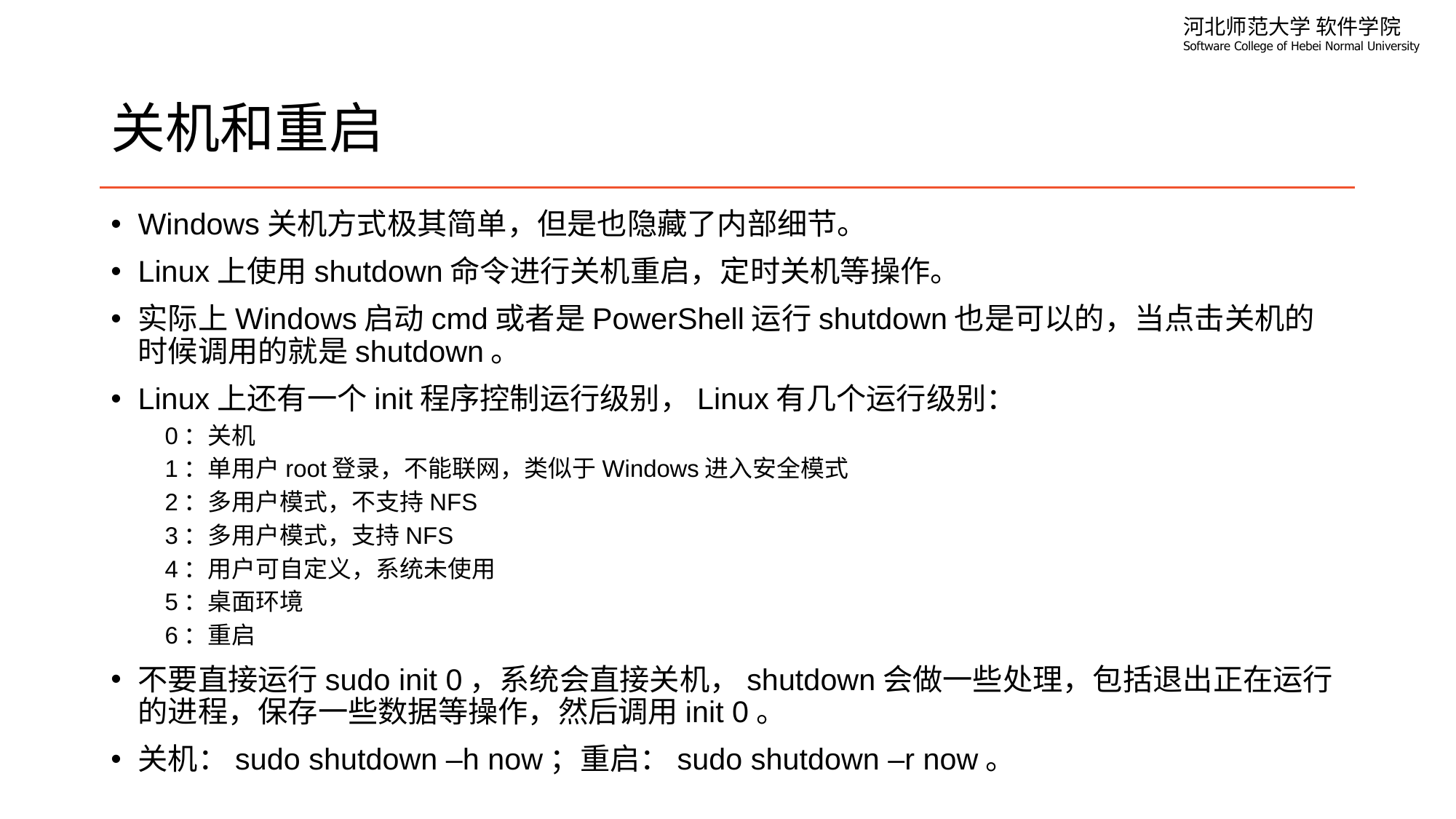

# 关机和重启
Windows关机方式极其简单，但是也隐藏了内部细节。
Linux上使用shutdown命令进行关机重启，定时关机等操作。
实际上Windows启动cmd或者是PowerShell运行shutdown也是可以的，当点击关机的时候调用的就是shutdown。
Linux上还有一个init程序控制运行级别，Linux有几个运行级别：
0：关机
1：单用户root登录，不能联网，类似于Windows进入安全模式
2：多用户模式，不支持NFS
3：多用户模式，支持NFS
4：用户可自定义，系统未使用
5：桌面环境
6：重启
不要直接运行sudo init 0，系统会直接关机，shutdown会做一些处理，包括退出正在运行的进程，保存一些数据等操作，然后调用init 0。
关机：sudo shutdown –h now；重启：sudo shutdown –r now。